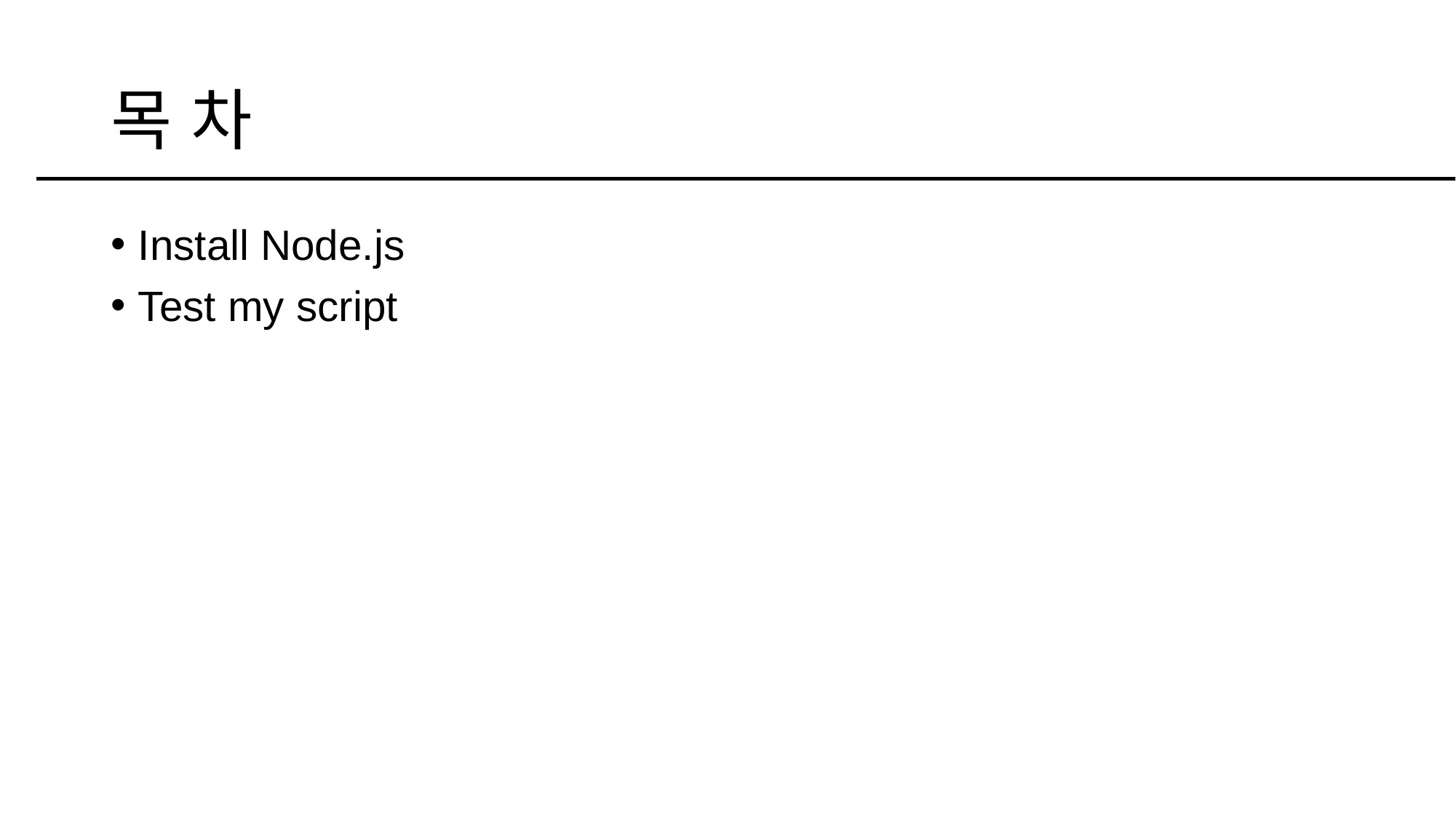

# 목 차
Install Node.js
Test my script